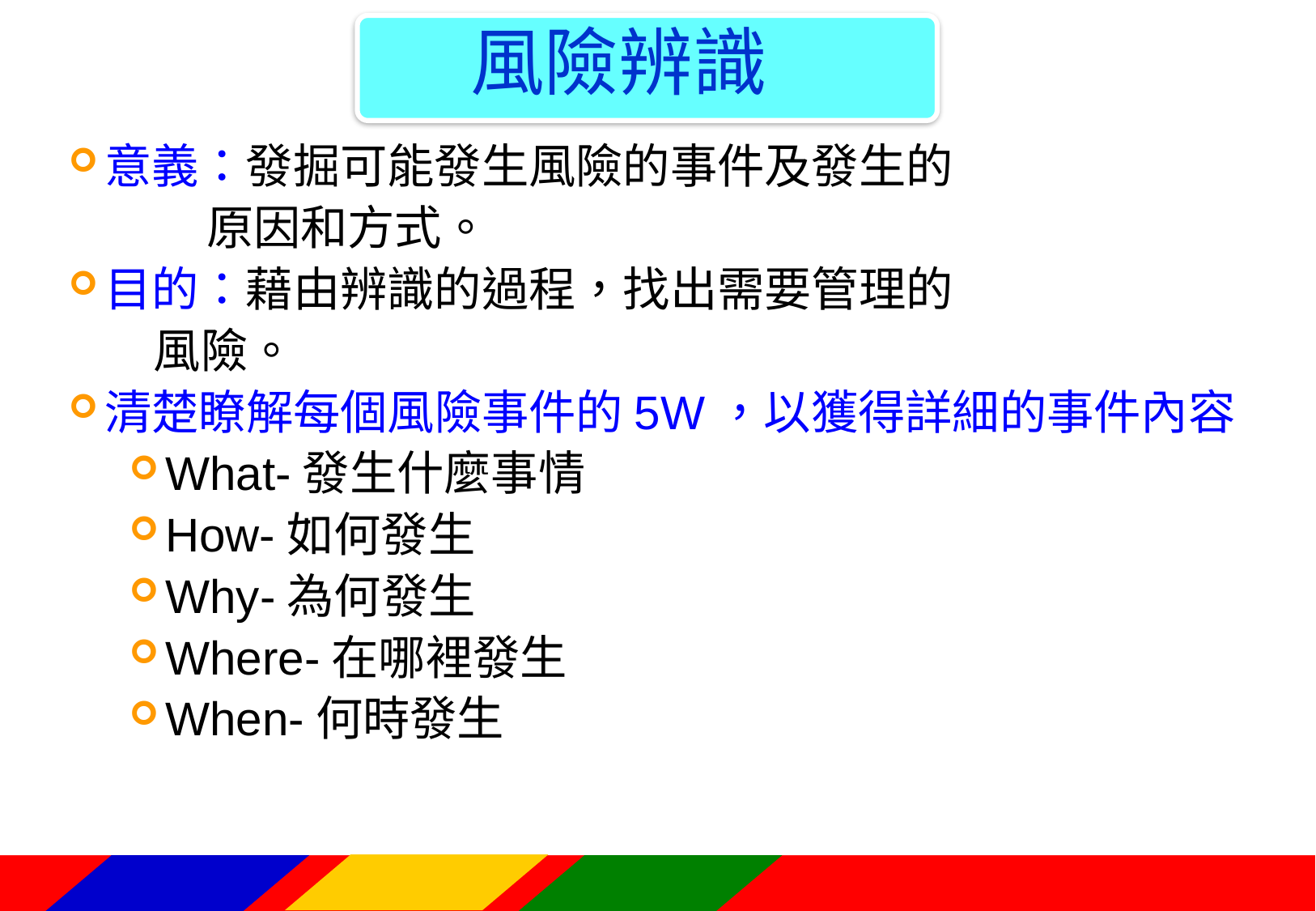

風險辨識
意義：發掘可能發生風險的事件及發生的
            原因和方式。
目的：藉由辨識的過程，找出需要管理的
       風險。
清楚瞭解每個風險事件的5W，以獲得詳細的事件內容
What-發生什麼事情
How-如何發生
Why-為何發生
Where-在哪裡發生
When-何時發生

55